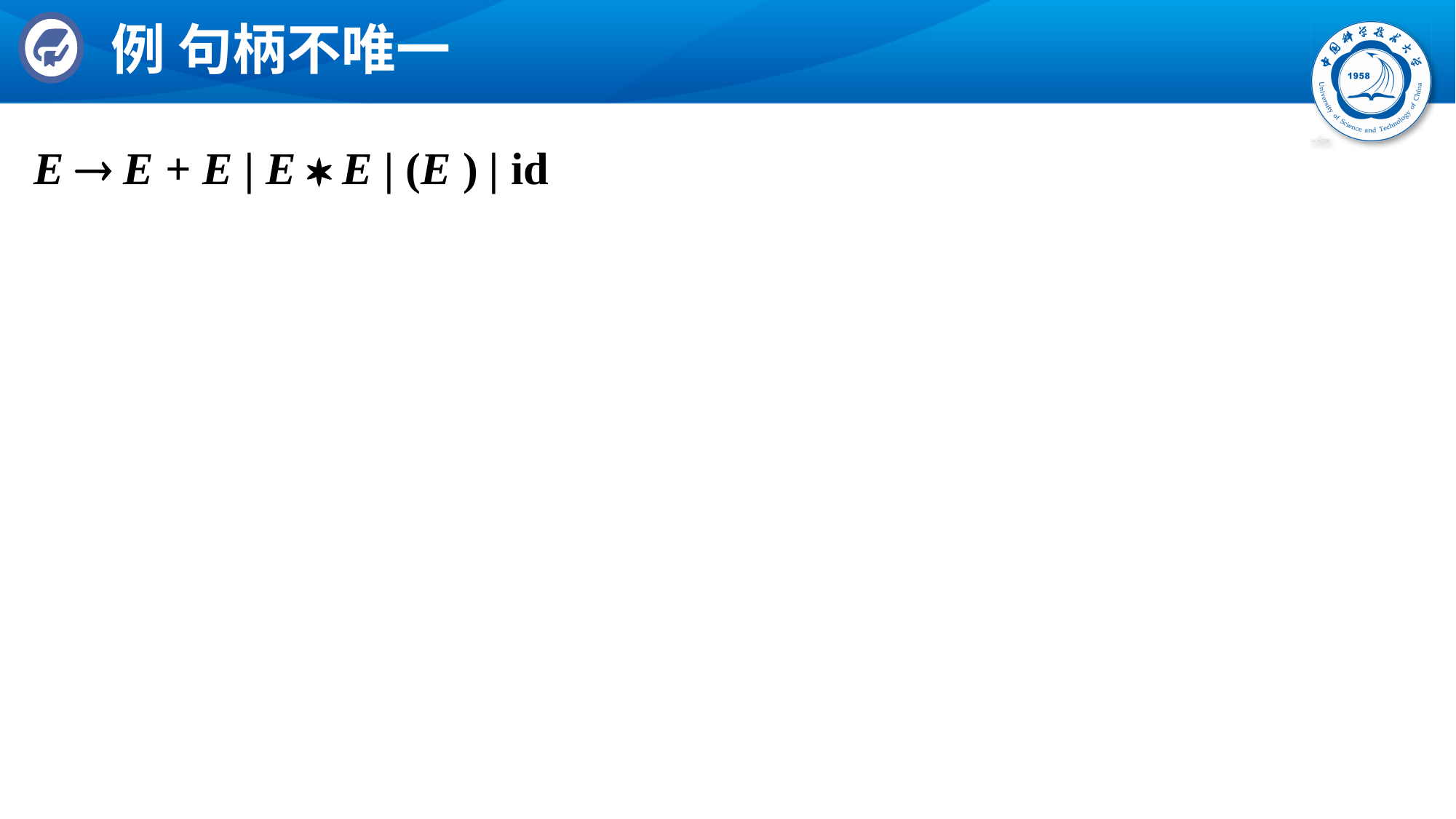

# 例 句柄不唯一
E → E + E | E ∗ E | (E ) | id